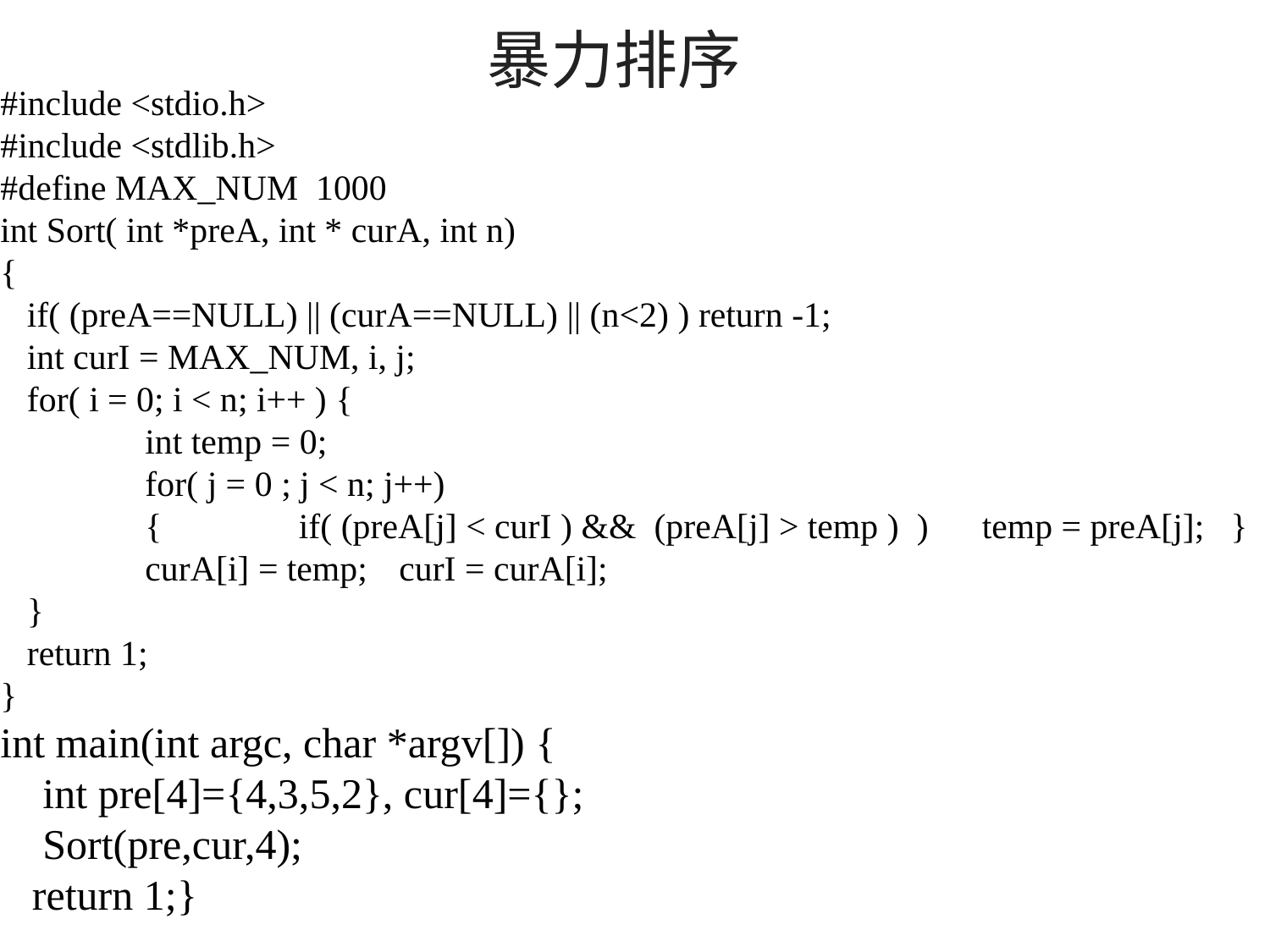

暴力排序

#include <stdio.h>
#include <stdlib.h>
#define MAX_NUM  1000
int Sort( int *preA, int * curA, int n)
{
   if( (preA==NULL) || (curA==NULL) || (n<2) ) return -1;
   int curI = MAX_NUM, i, j;
   for( i = 0; i < n; i++ ) {
   	  int temp = 0;
   	  for( j = 0 ; j < n; j++)
   	  {   	     if( (preA[j] < curI ) &&  (preA[j] > temp )  )      temp = preA[j];   }
	  curA[i] = temp; 	  curI = curA[i];
   }
   return 1;
}
int main(int argc, char *argv[]) {
    int pre[4]={4,3,5,2}, cur[4]={};
    Sort(pre,cur,4);
   return 1;}